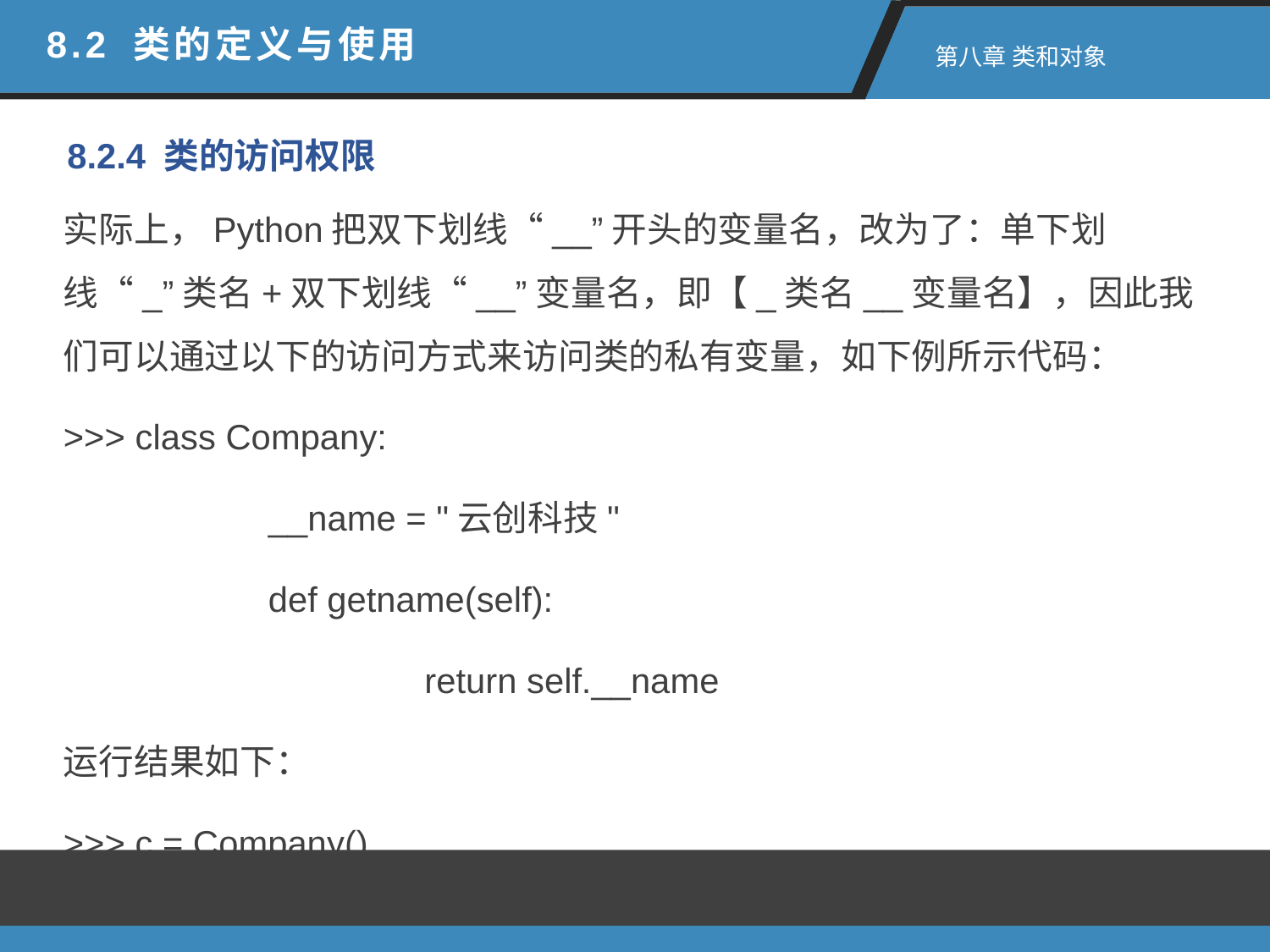

8.2 类的定义与使用
  第八章 类和对象
8.2.4 类的访问权限
实际上，Python把双下划线“__”开头的变量名，改为了：单下划线“_”类名+双下划线“__”变量名，即【_类名__变量名】，因此我们可以通过以下的访问方式来访问类的私有变量，如下例所示代码：
>>> class Company:
	        __name = "云创科技"
	        def getname(self):
		           return self.__name
运行结果如下：
>>> c = Company()